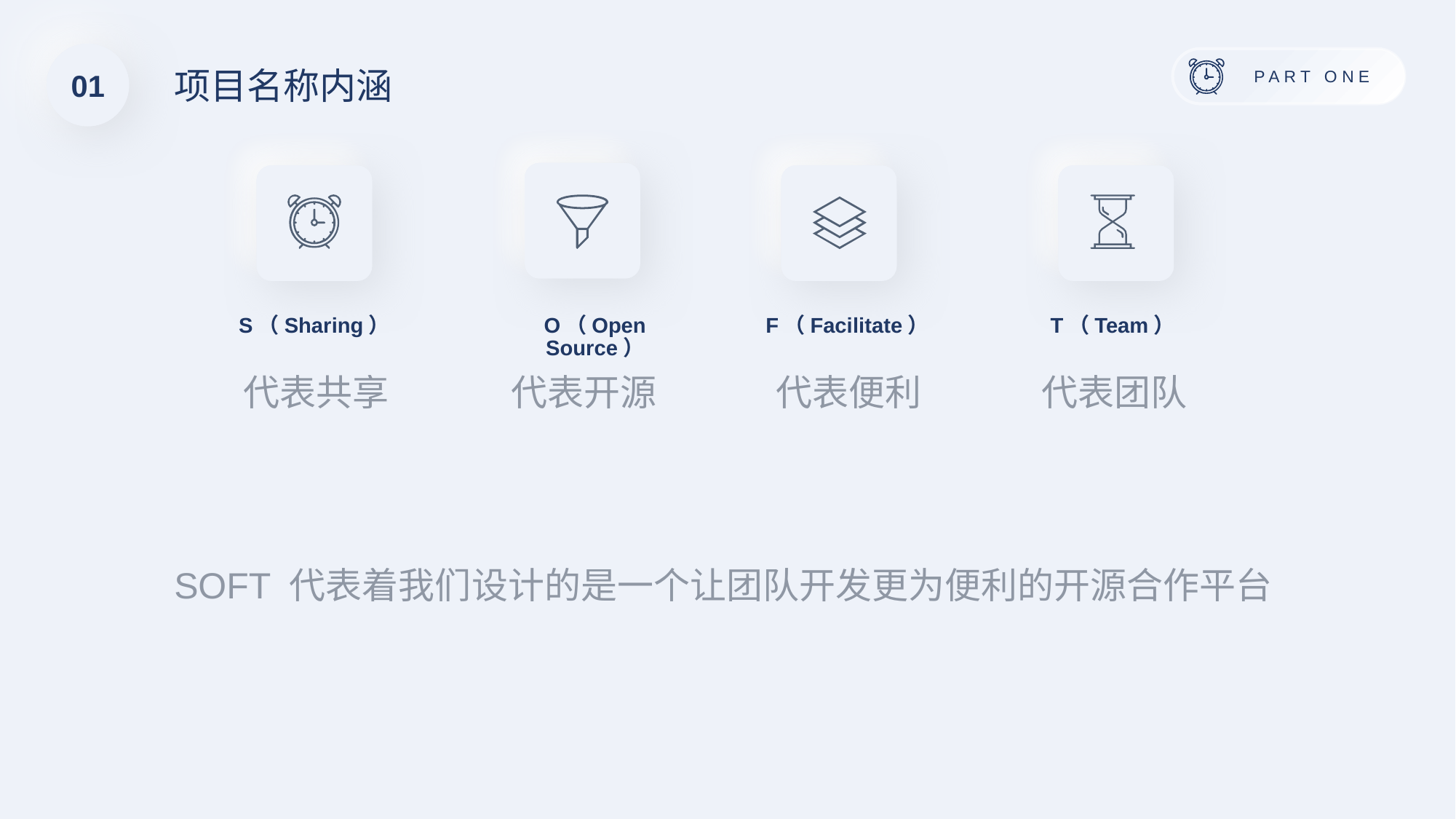

01
项目名称内涵

S（Sharing）
O（Open Source）
F（Facilitate）
T（Team）
代表共享
代表开源
代表便利
代表团队
SOFT 代表着我们设计的是一个让团队开发更为便利的开源合作平台